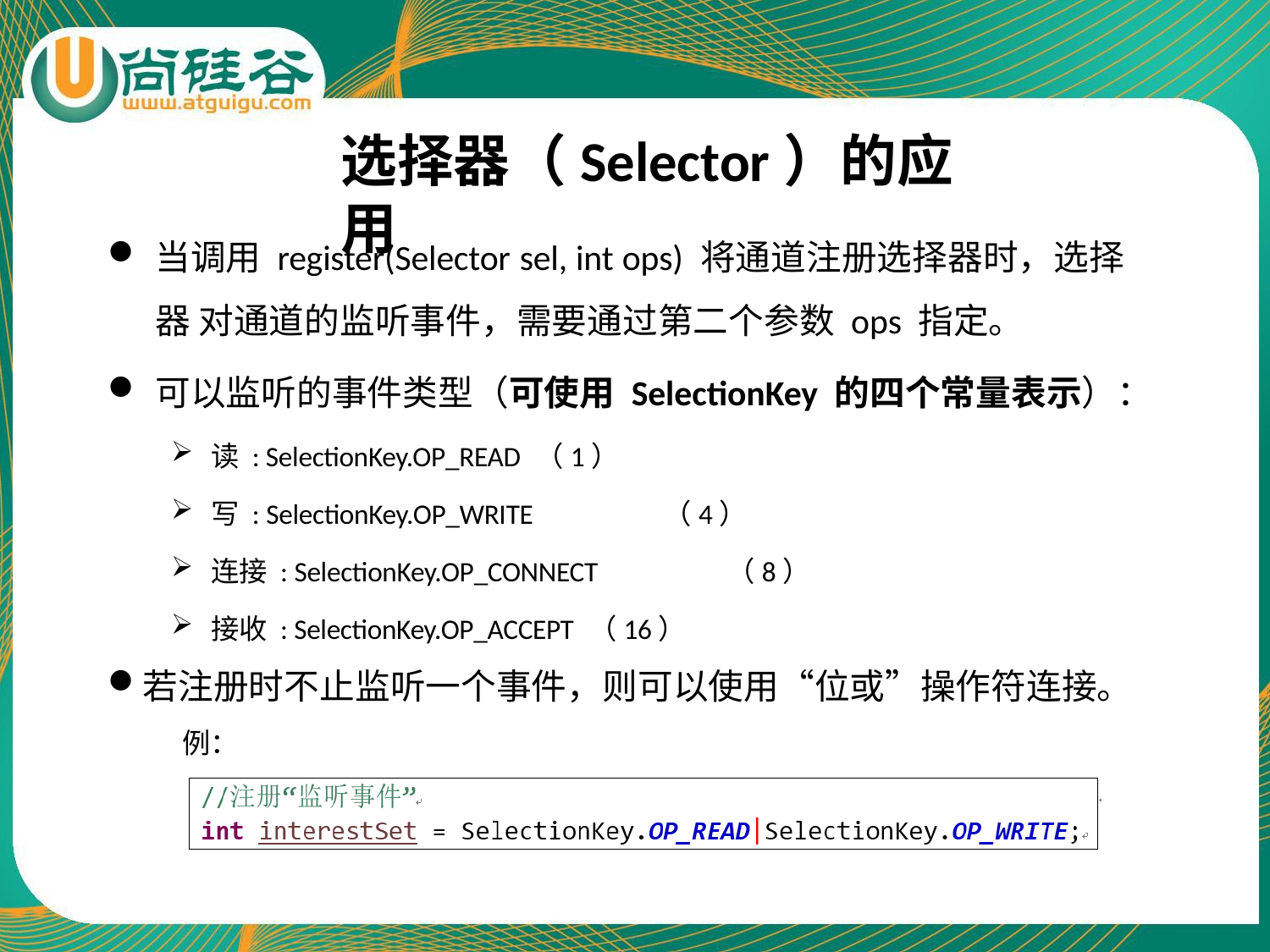

# 选择器（Selector）的应用
当调用register(Selector sel, int ops) 将通道注册选择器时，选择器 对通道的监听事件，需要通过第二个参数 ops 指定。
可以监听的事件类型（可使用 SelectionKey 的四个常量表示）：
读: SelectionKey.OP_READ （1）
写: SelectionKey.OP_WRITE	（4）
连接 : SelectionKey.OP_CONNECT	（8）
接收: SelectionKey.OP_ACCEPT （16）
若注册时不止监听一个事件，则可以使用“位或”操作符连接。
例：